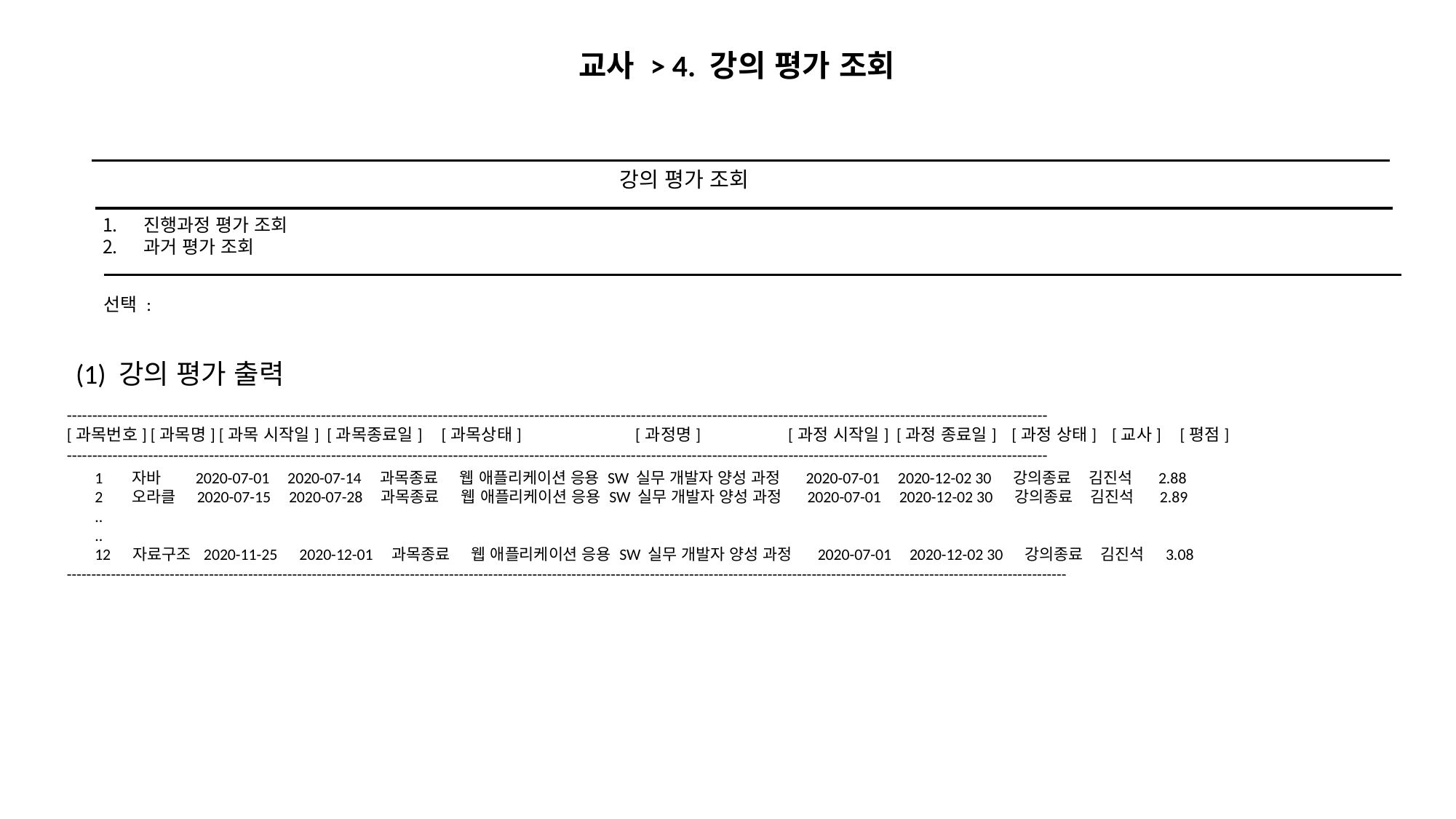

교사 > 4. 강의 평가 조회
강의 평가 조회
진행과정 평가 조회
과거 평가 조회
선택 :
(1) 강의 평가 출력
-------------------------------------------------------------------------------------------------------------------------------------------------------------------------------------------------
[과목번호] [과목명] [과목 시작일]  [과목종료일]     [과목상태]                              [과정명]                       [과정 시작일]  [과정 종료일]    [과정 상태]    [교사]     [평점]
-------------------------------------------------------------------------------------------------------------------------------------------------------------------------------------------------
1       자바       2020-07-01     2020-07-14    과목종료     웹 애플리케이션 응용 SW 실무 개발자 양성 과정     2020-07-01     2020-12-02 30     강의종료    김진석     2.88
2       오라클    2020-07-15     2020-07-28    과목종료     웹 애플리케이션 응용 SW 실무 개발자 양성 과정     2020-07-01     2020-12-02 30     강의종료    김진석     2.89
..
..
12     자료구조  2020-11-25      2020-12-01    과목종료     웹 애플리케이션 응용 SW 실무 개발자 양성 과정     2020-07-01     2020-12-02 30     강의종료    김진석    3.08
------------------------------------------------------------------------------------------------------------------------------------------------------------------------------------------------------------